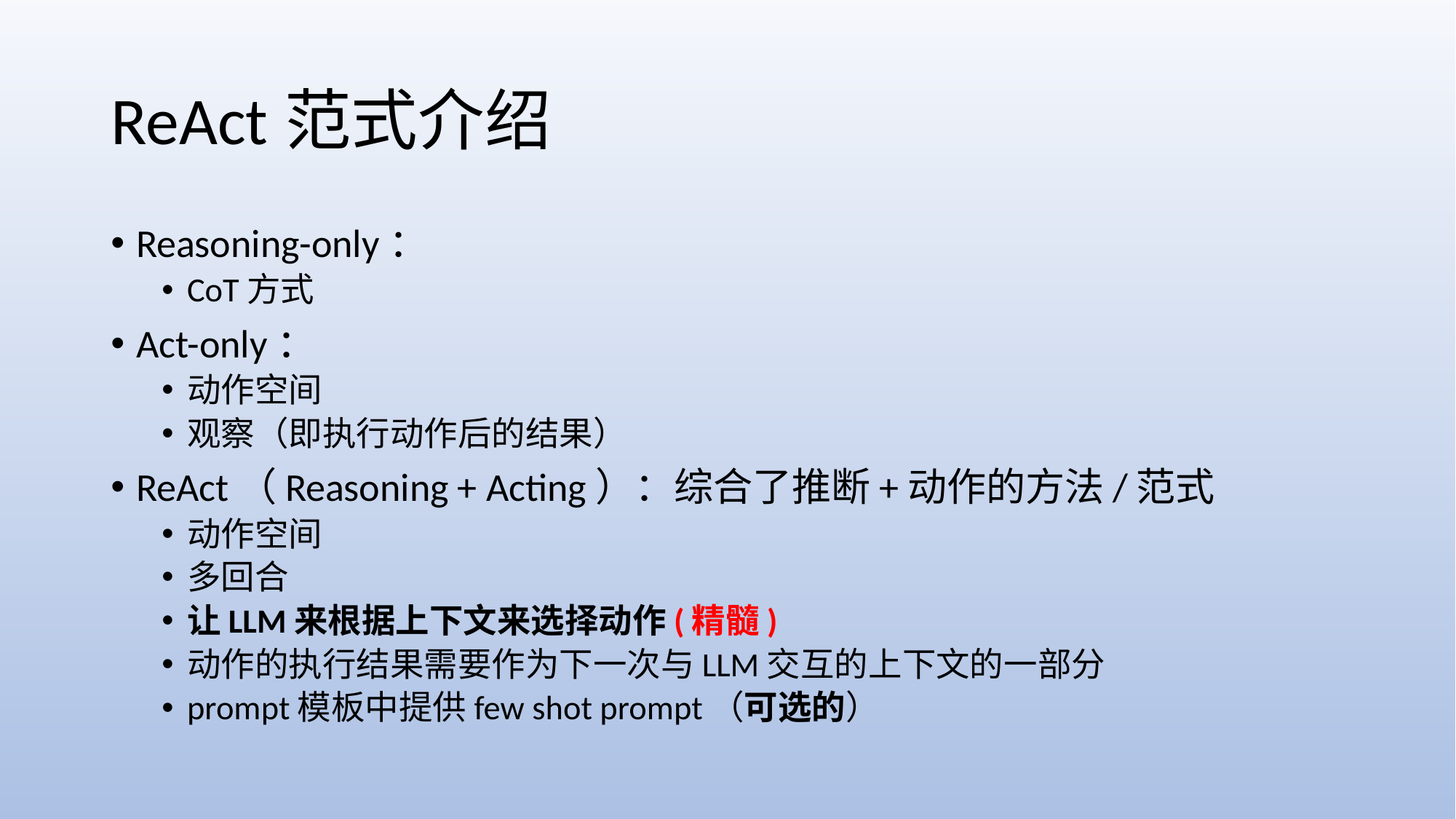

# ReAct范式介绍
Reasoning-only：
CoT方式
Act-only：
动作空间
观察（即执行动作后的结果）
ReAct（Reasoning + Acting）：综合了推断+动作的方法/范式
动作空间
多回合
让LLM来根据上下文来选择动作(精髓)
动作的执行结果需要作为下一次与LLM交互的上下文的一部分
prompt模板中提供few shot prompt（可选的）